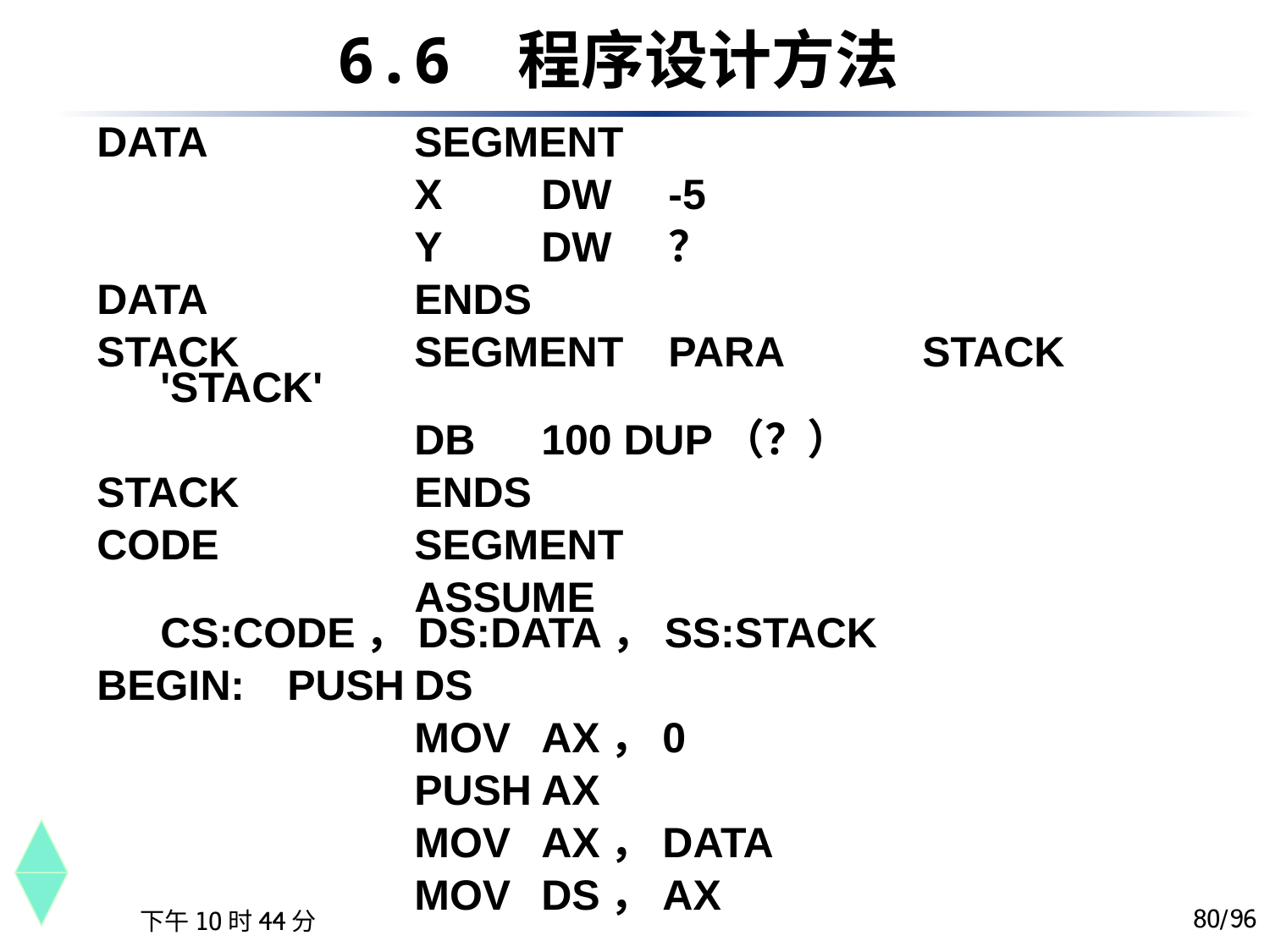

6.6	 程序设计方法
DATA		SEGMENT
			X	DW	-5
			Y	DW	？
DATA		ENDS
STACK		SEGMENT	PARA 	STACK	'STACK'
			DB	100 DUP（？）
STACK		ENDS
CODE		SEGMENT
			ASSUME	CS:CODE，DS:DATA，SS:STACK
BEGIN:	PUSH	DS
			MOV	AX，0
			PUSH	AX
			MOV	AX，DATA
			MOV	DS，AX
80/96
下午10时44分